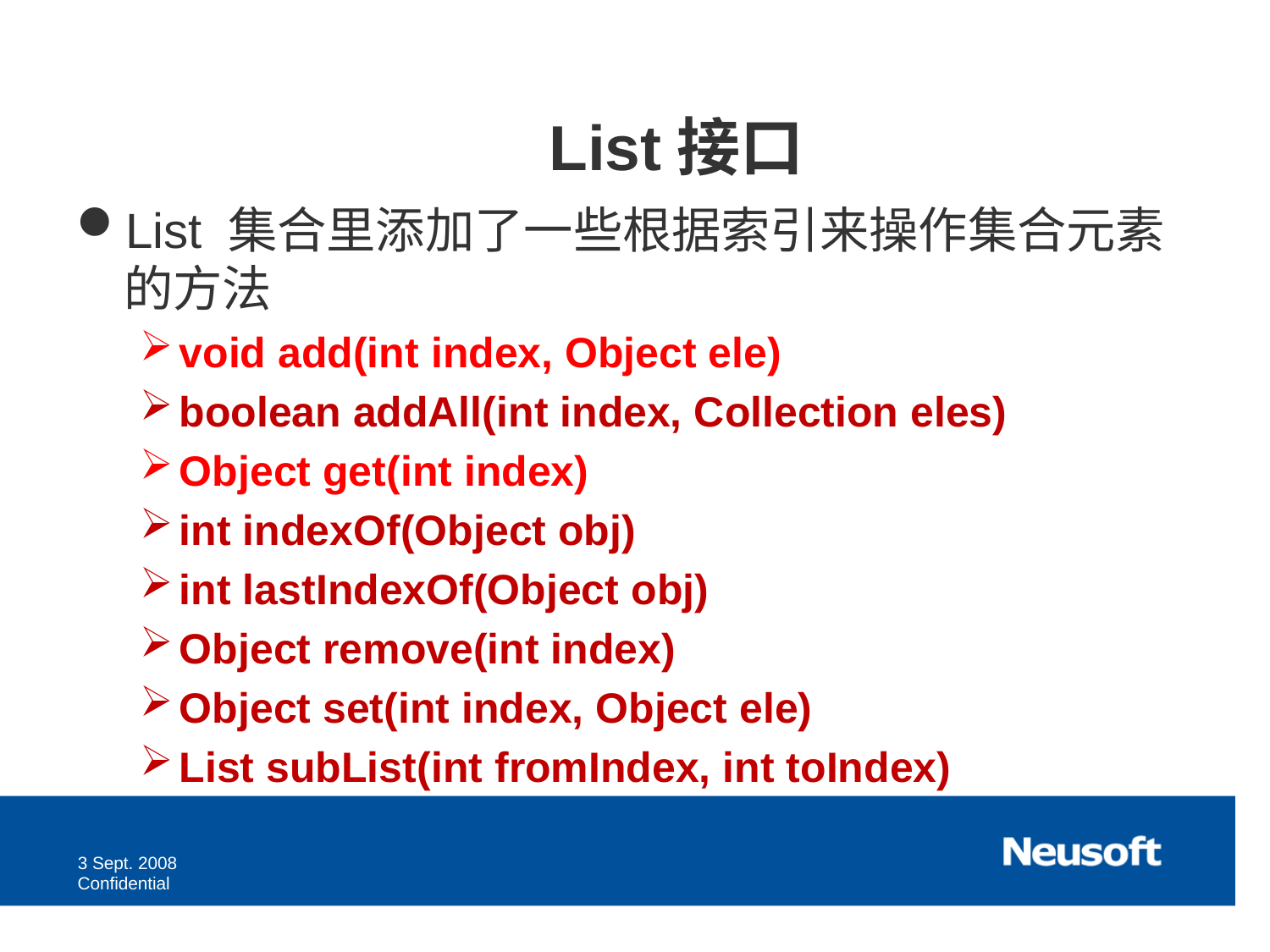

List接口
List 集合里添加了一些根据索引来操作集合元素的方法
void add(int index, Object ele)
boolean addAll(int index, Collection eles)
Object get(int index)
int indexOf(Object obj)
int lastIndexOf(Object obj)
Object remove(int index)
Object set(int index, Object ele)
List subList(int fromIndex, int toIndex)